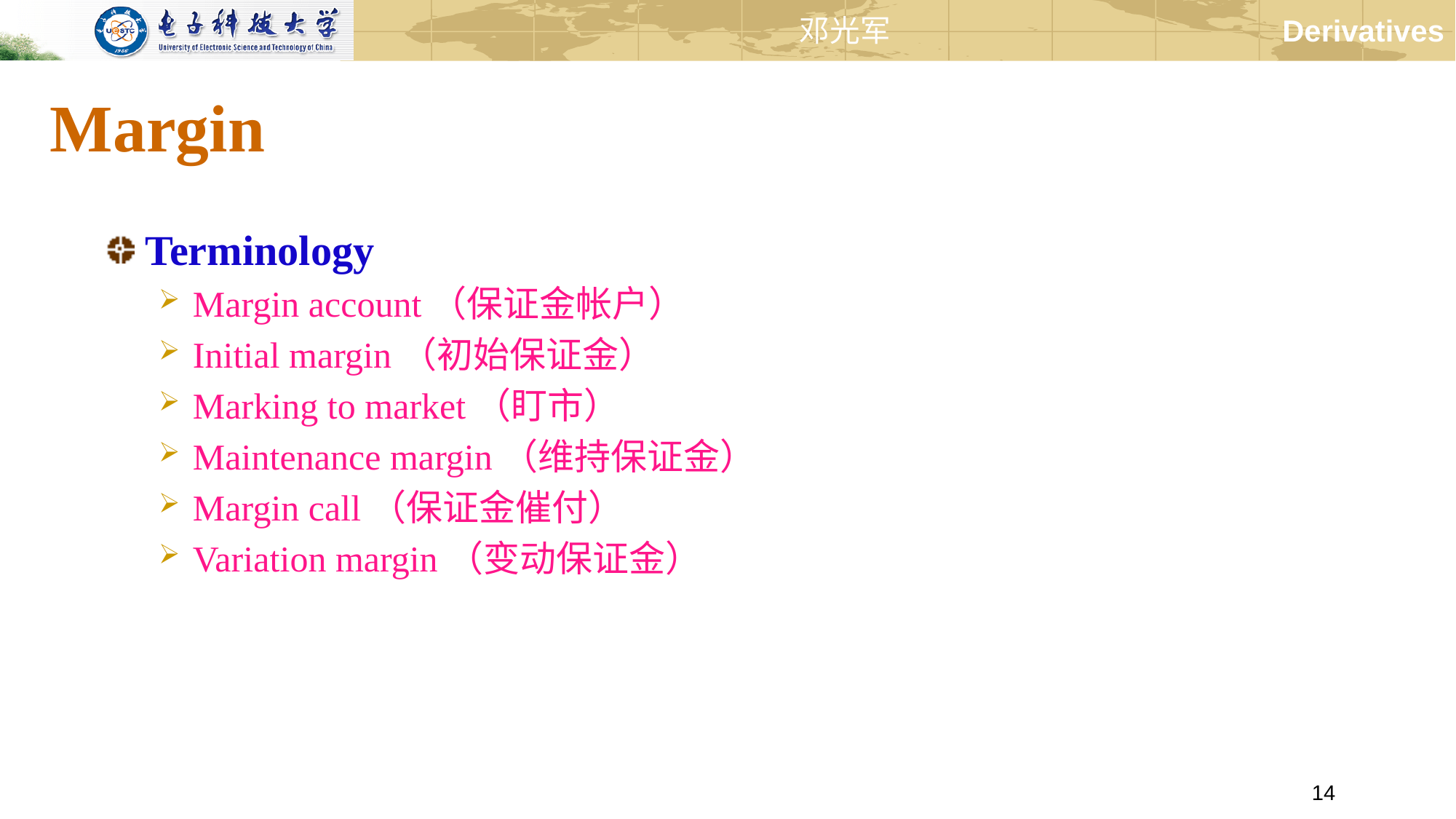

# Margin
Terminology
Margin account（保证金帐户）
Initial margin（初始保证金）
Marking to market（盯市）
Maintenance margin（维持保证金）
Margin call（保证金催付）
Variation margin（变动保证金）